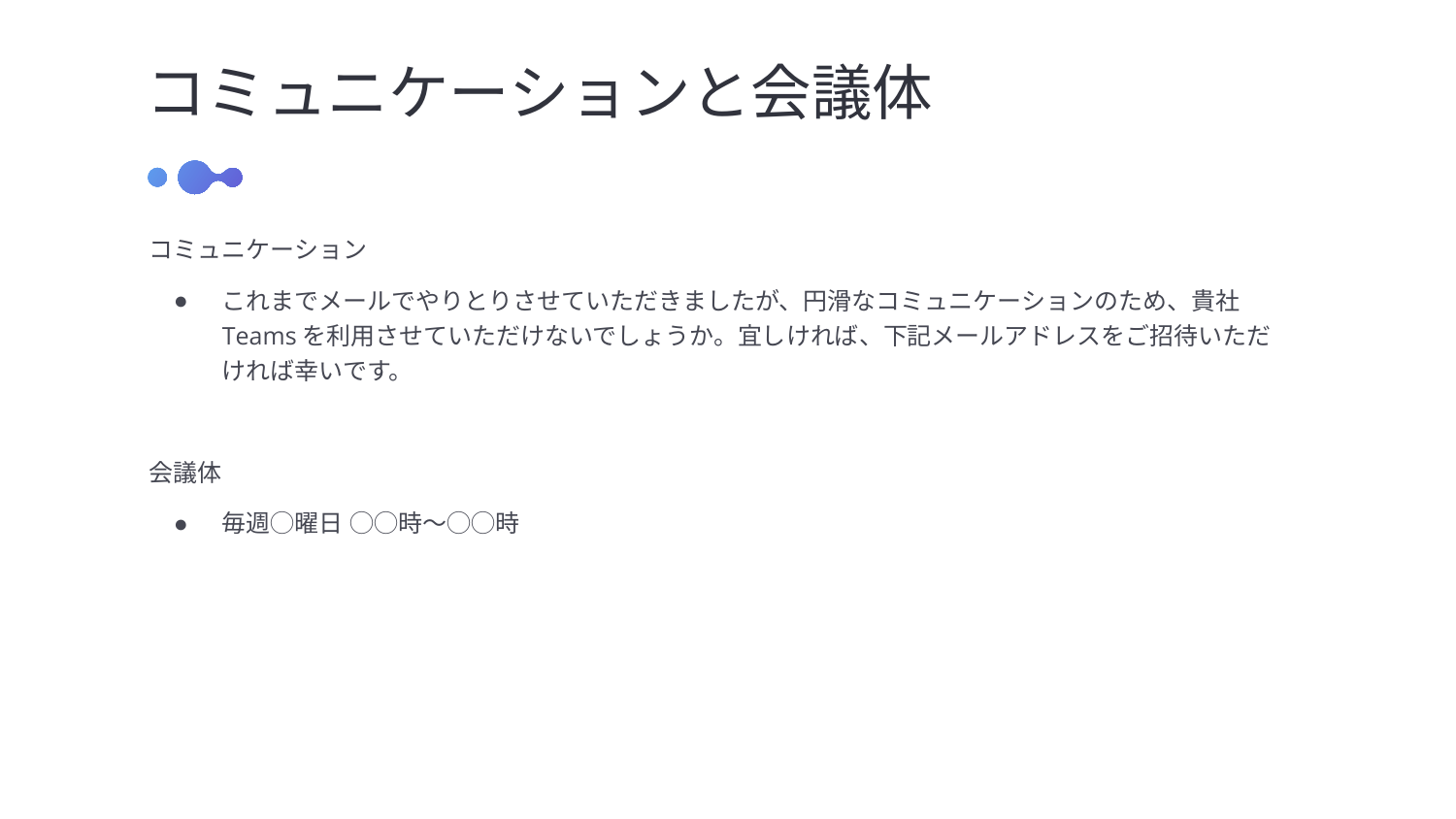

コミュニケーションと会議体

コミュニケーション
これまでメールでやりとりさせていただきましたが、円滑なコミュニケーションのため、貴社Teamsを利用させていただけないでしょうか。宜しければ、下記メールアドレスをご招待いただければ幸いです。

会議体
毎週◯曜日 ◯◯時〜◯◯時